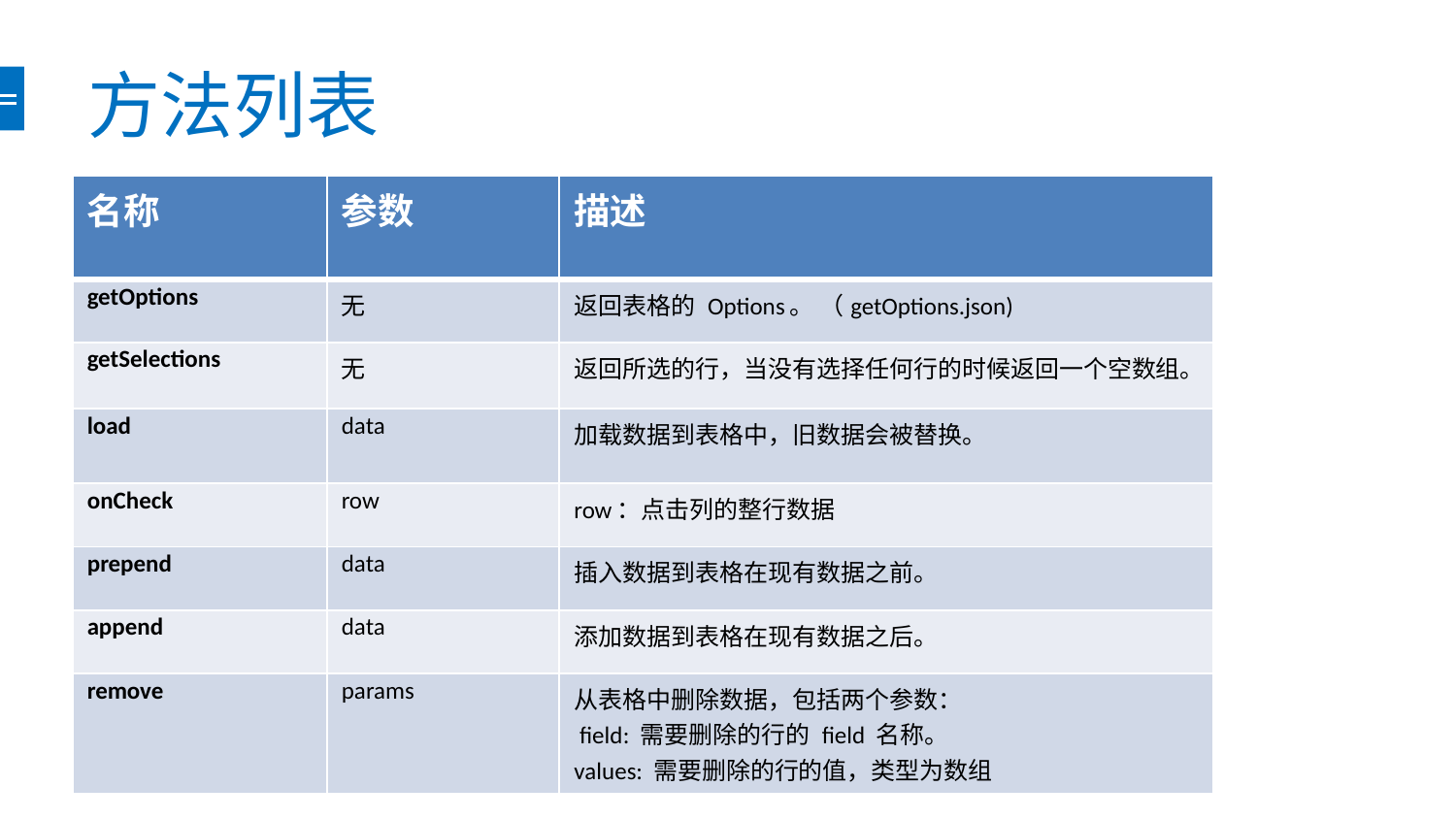

# 方法列表
| 名称 | 参数 | 描述 |
| --- | --- | --- |
| getOptions | 无 | 返回表格的 Options。 （getOptions.json) |
| getSelections | 无 | 返回所选的行，当没有选择任何行的时候返回一个空数组。 |
| load | data | 加载数据到表格中，旧数据会被替换。 |
| onCheck | row | row：点击列的整行数据 |
| prepend | data | 插入数据到表格在现有数据之前。 |
| append | data | 添加数据到表格在现有数据之后。 |
| remove | params | 从表格中删除数据，包括两个参数： field: 需要删除的行的 field 名称。 values: 需要删除的行的值，类型为数组 |